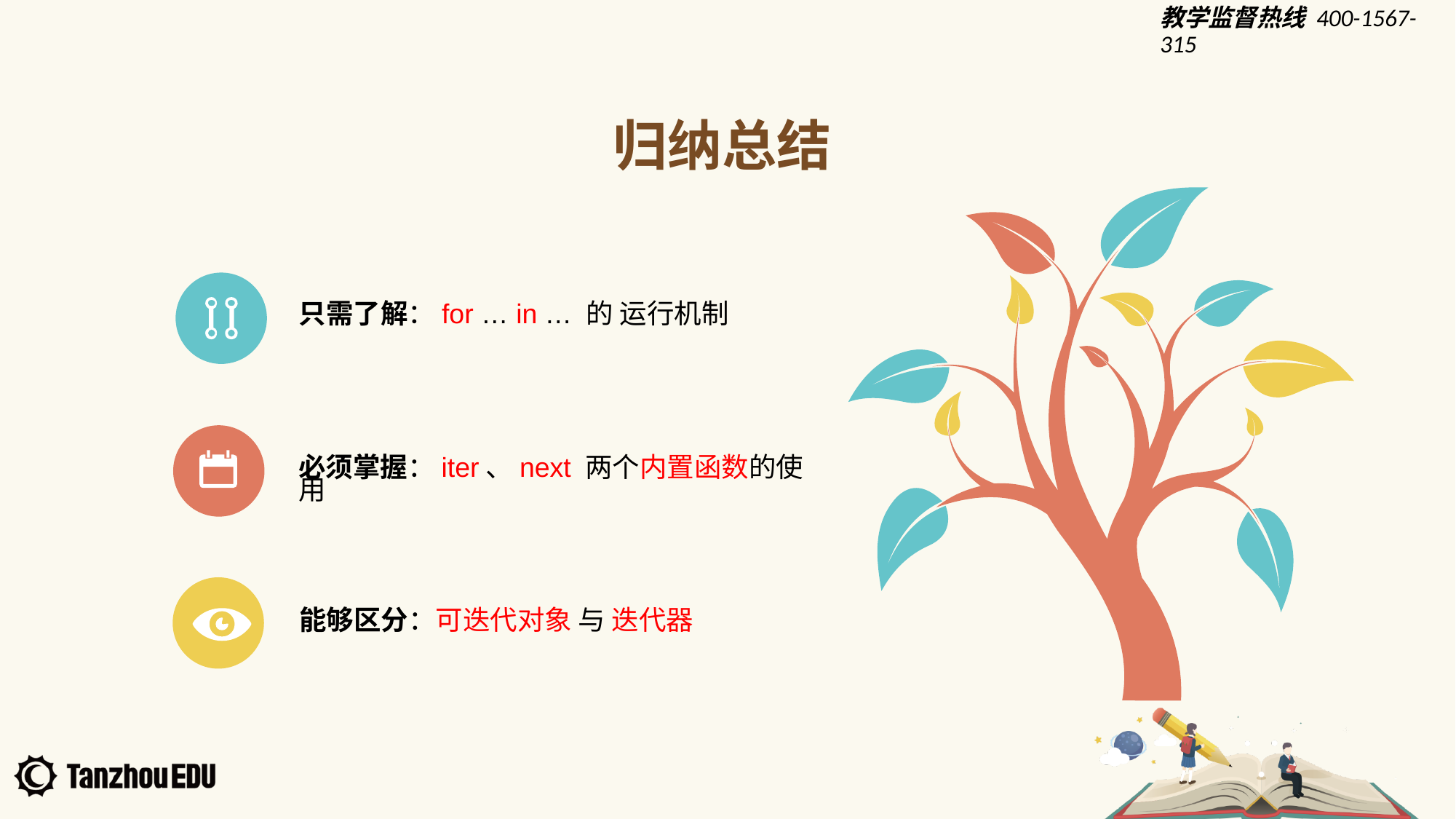

归纳总结

只需了解：for … in … 的 运行机制

必须掌握：iter、next 两个内置函数的使用

能够区分：可迭代对象 与 迭代器